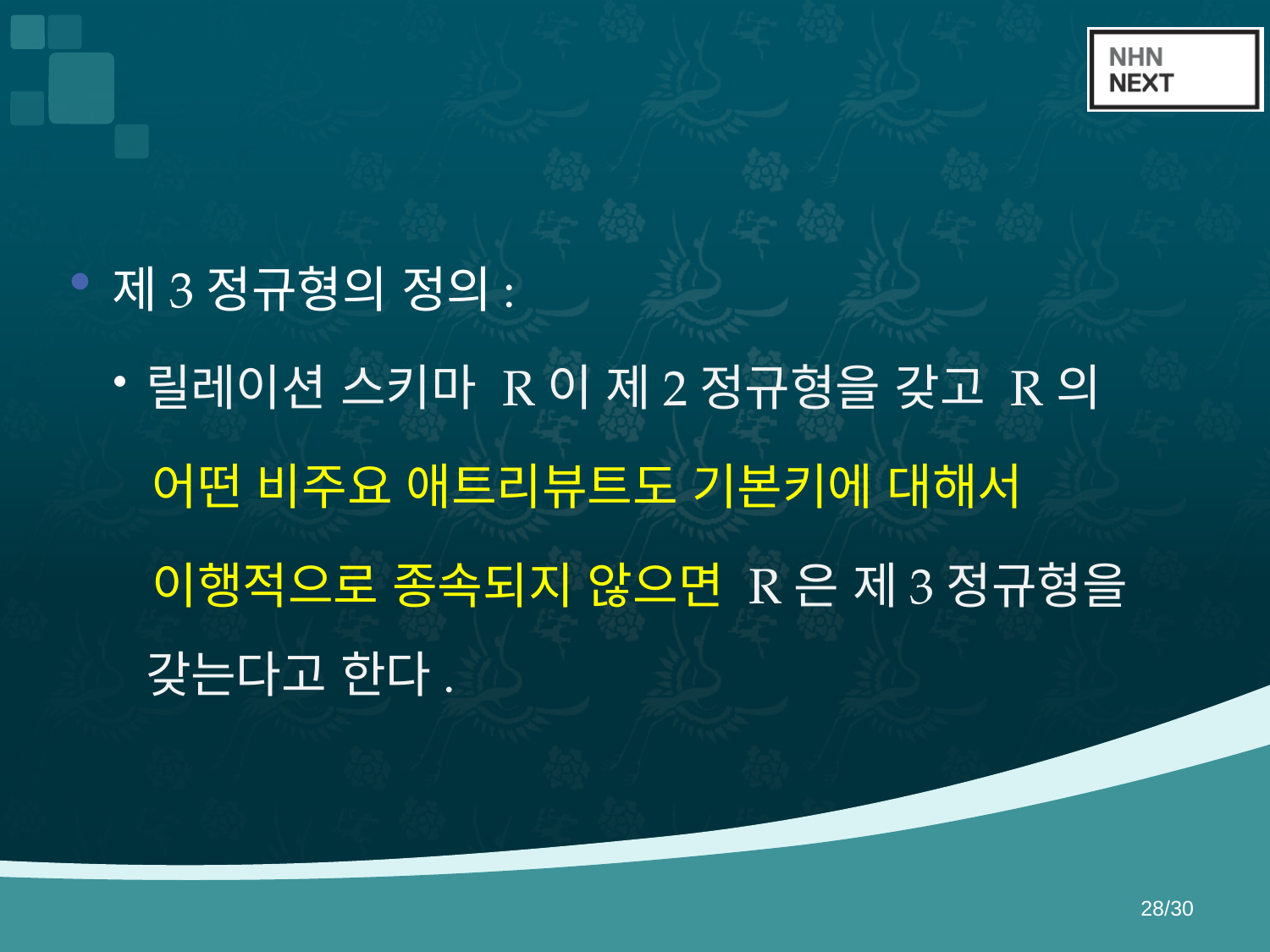

#
제3정규형의 정의:
릴레이션 스키마 R이 제2정규형을 갖고 R의
  어떤 비주요 애트리뷰트도 기본키에 대해서
  이행적으로 종속되지 않으면 R은 제3정규형을 갖는다고 한다.
28/30